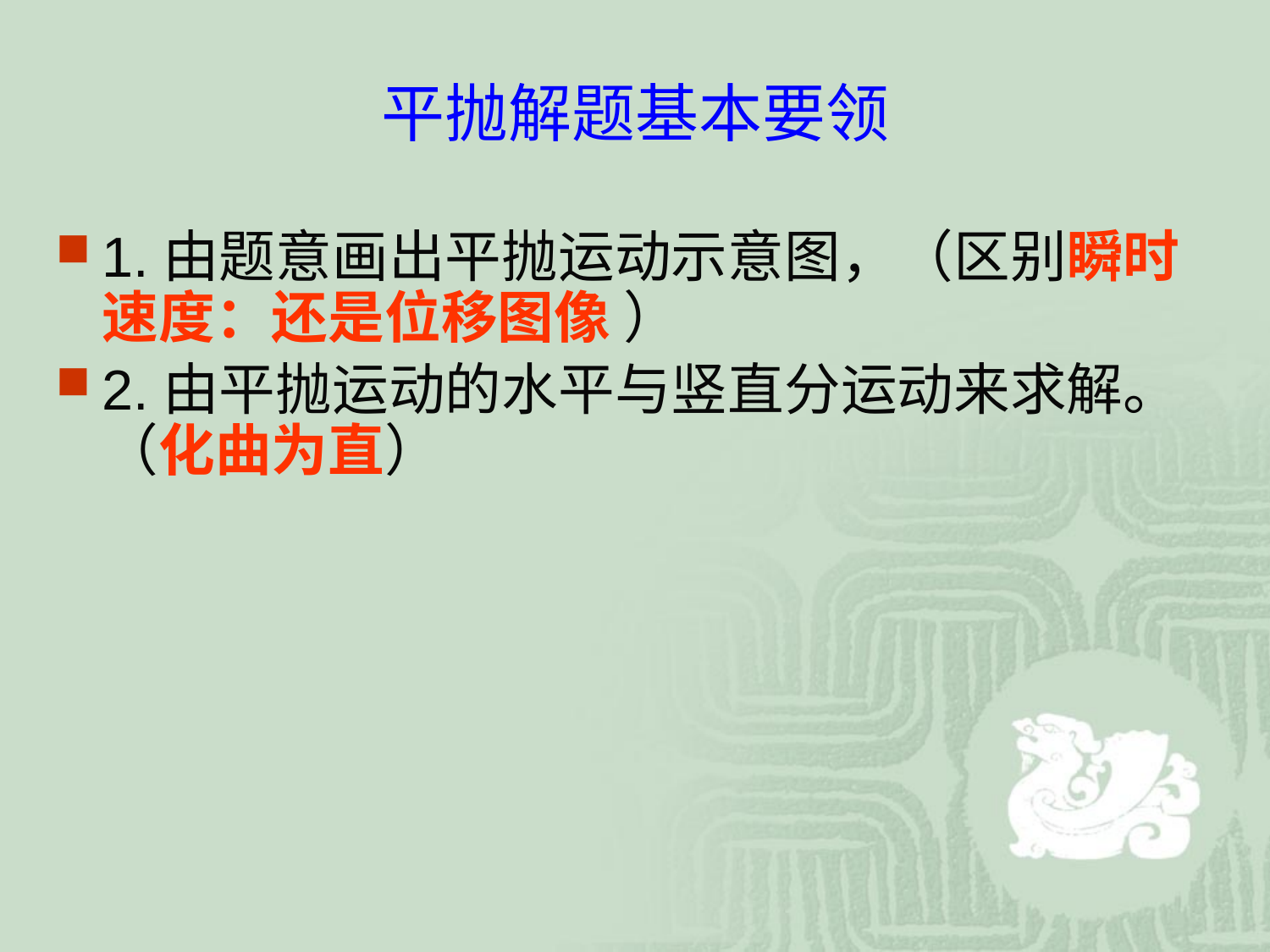

# 平抛解题基本要领
1.由题意画出平抛运动示意图，（区别瞬时速度：还是位移图像 ）
2.由平抛运动的水平与竖直分运动来求解。（化曲为直）